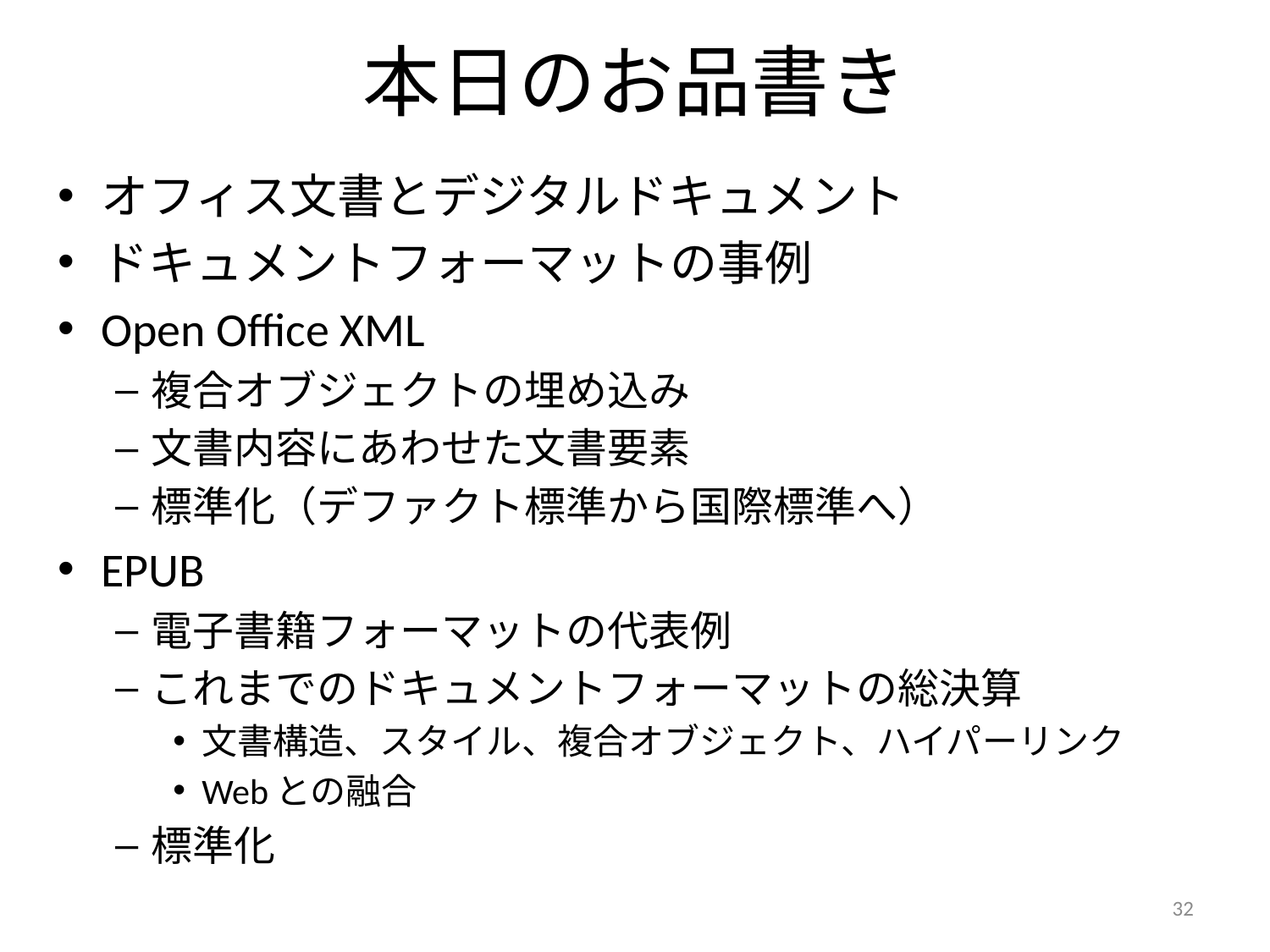

# 本日のお品書き
オフィス文書とデジタルドキュメント
ドキュメントフォーマットの事例
Open Office XML
複合オブジェクトの埋め込み
文書内容にあわせた文書要素
標準化（デファクト標準から国際標準へ）
EPUB
電子書籍フォーマットの代表例
これまでのドキュメントフォーマットの総決算
文書構造、スタイル、複合オブジェクト、ハイパーリンク
Webとの融合
標準化
32